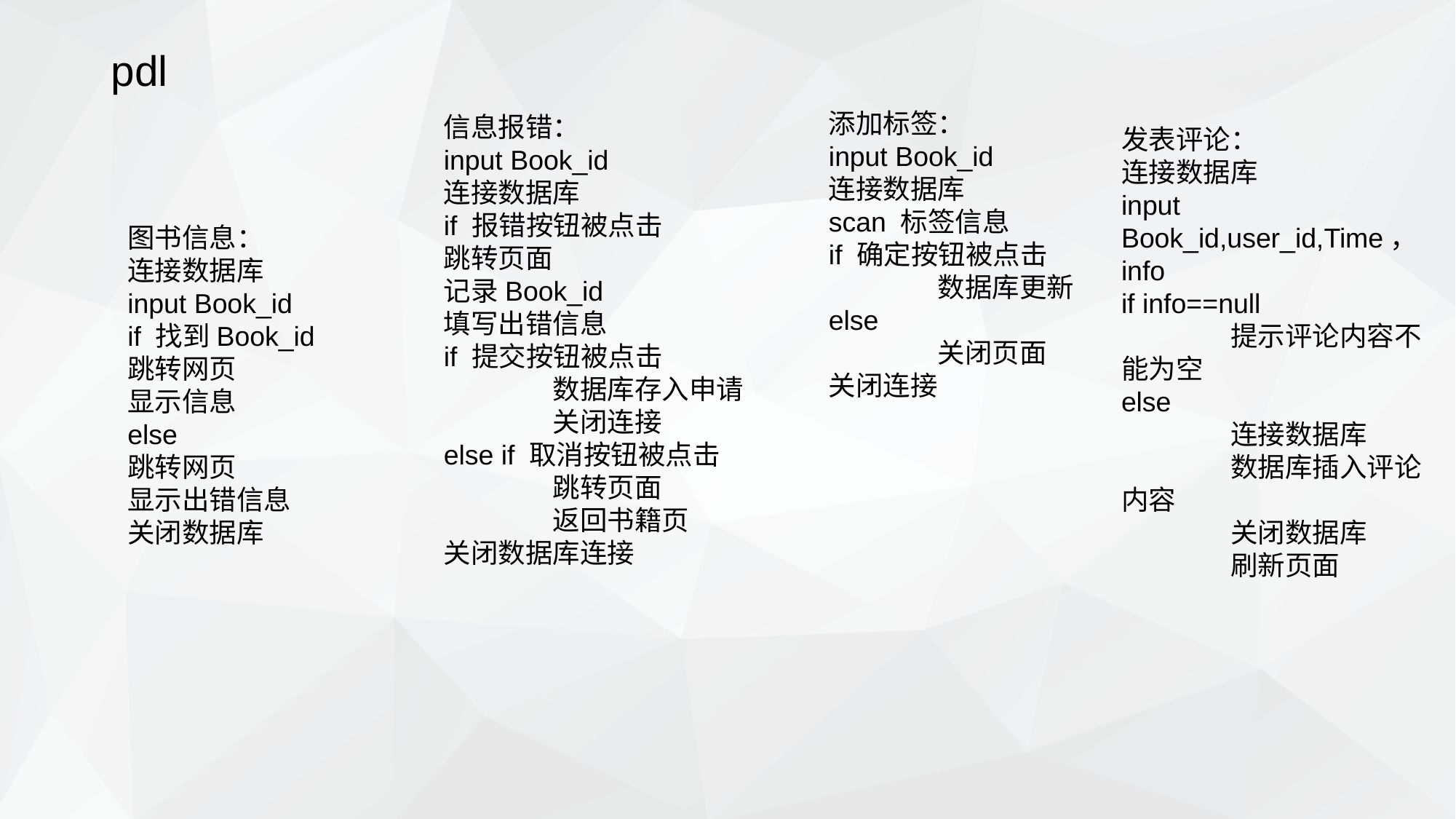

# pdl
添加标签：
input Book_id
连接数据库
scan 标签信息
if 确定按钮被点击
	数据库更新
else
	关闭页面
关闭连接

信息报错：
input Book_id
连接数据库
if 报错按钮被点击
跳转页面
记录Book_id
填写出错信息
if 提交按钮被点击
	数据库存入申请
	关闭连接
else if 取消按钮被点击
	跳转页面
	返回书籍页
关闭数据库连接

发表评论：
连接数据库
input Book_id,user_id,Time，info
if info==null
	提示评论内容不能为空
else
	连接数据库
	数据库插入评论内容
	关闭数据库
	刷新页面

图书信息：
连接数据库
input Book_id
if 找到Book_id
跳转网页
显示信息
else
跳转网页
显示出错信息
关闭数据库